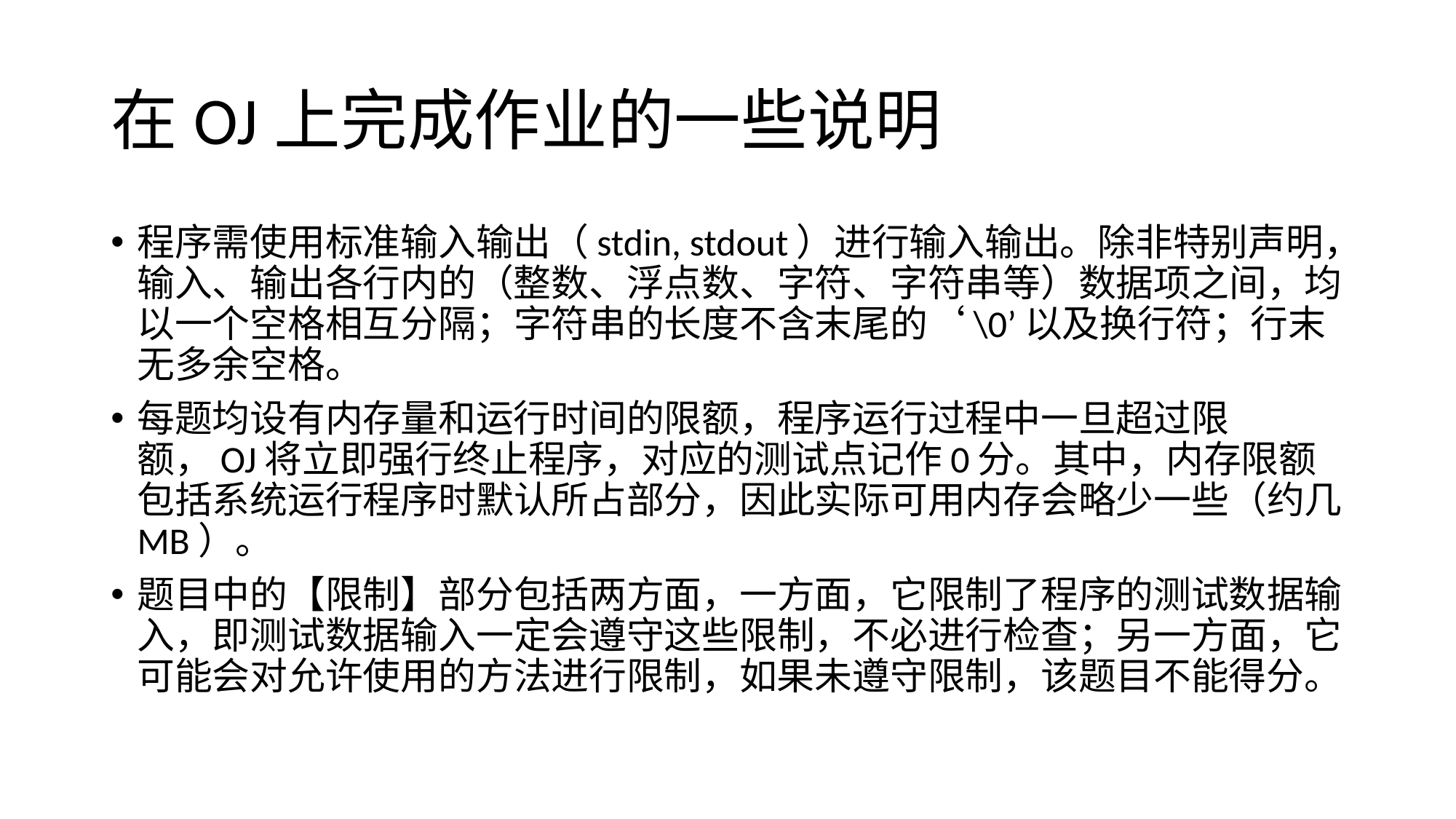

# 在OJ上完成作业的一些说明
程序需使用标准输入输出（stdin, stdout）进行输入输出。除非特别声明，输入、输出各行内的（整数、浮点数、字符、字符串等）数据项之间，均以一个空格相互分隔；字符串的长度不含末尾的‘\0’以及换行符；行末无多余空格。
每题均设有内存量和运行时间的限额，程序运行过程中一旦超过限额，OJ将立即强行终止程序，对应的测试点记作0分。其中，内存限额包括系统运行程序时默认所占部分，因此实际可用内存会略少一些（约几MB）。
题目中的【限制】部分包括两方面，一方面，它限制了程序的测试数据输入，即测试数据输入一定会遵守这些限制，不必进行检查；另一方面，它可能会对允许使用的方法进行限制，如果未遵守限制，该题目不能得分。